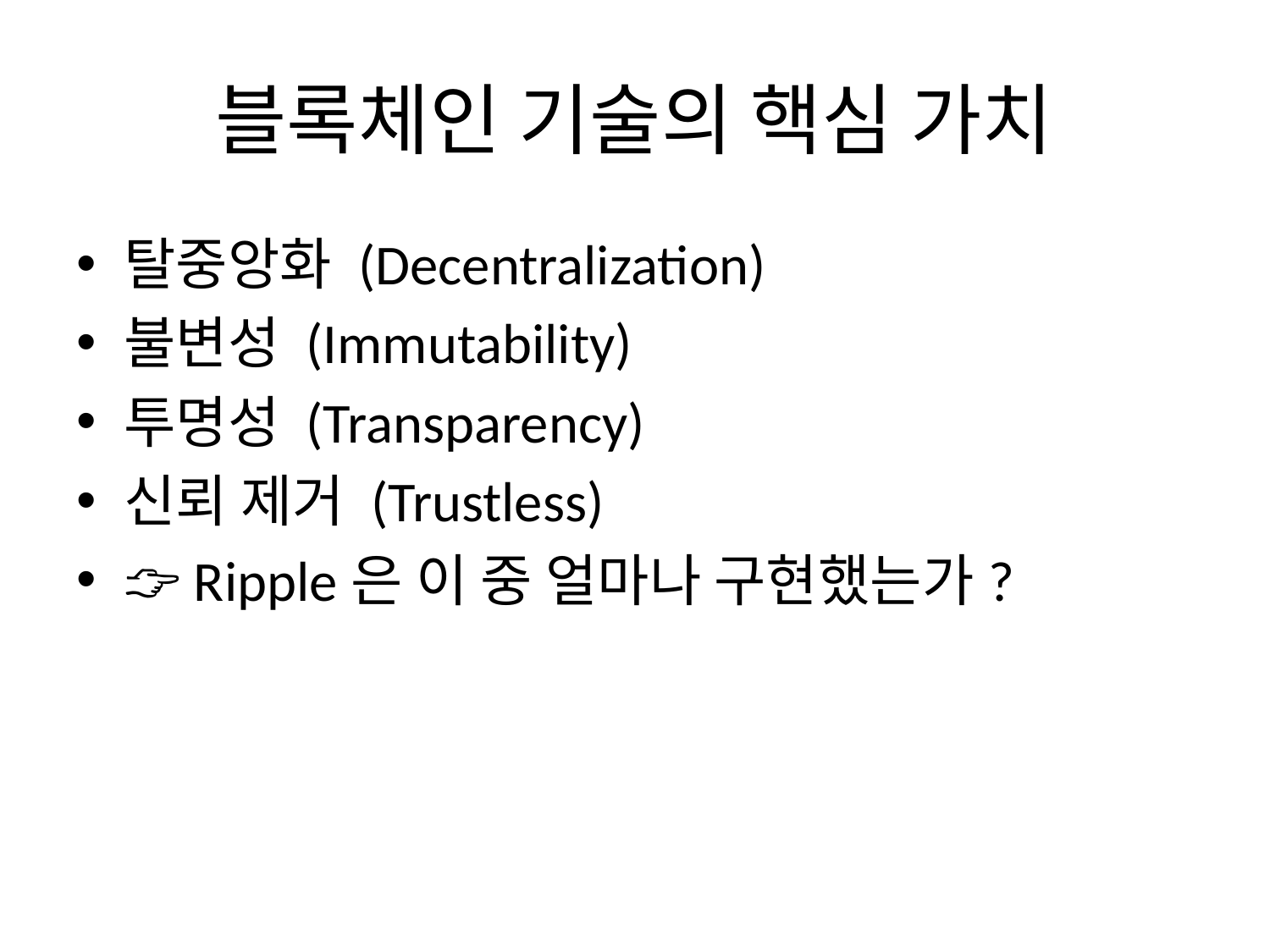

# 블록체인 기술의 핵심 가치
탈중앙화 (Decentralization)
불변성 (Immutability)
투명성 (Transparency)
신뢰 제거 (Trustless)
👉 Ripple은 이 중 얼마나 구현했는가?